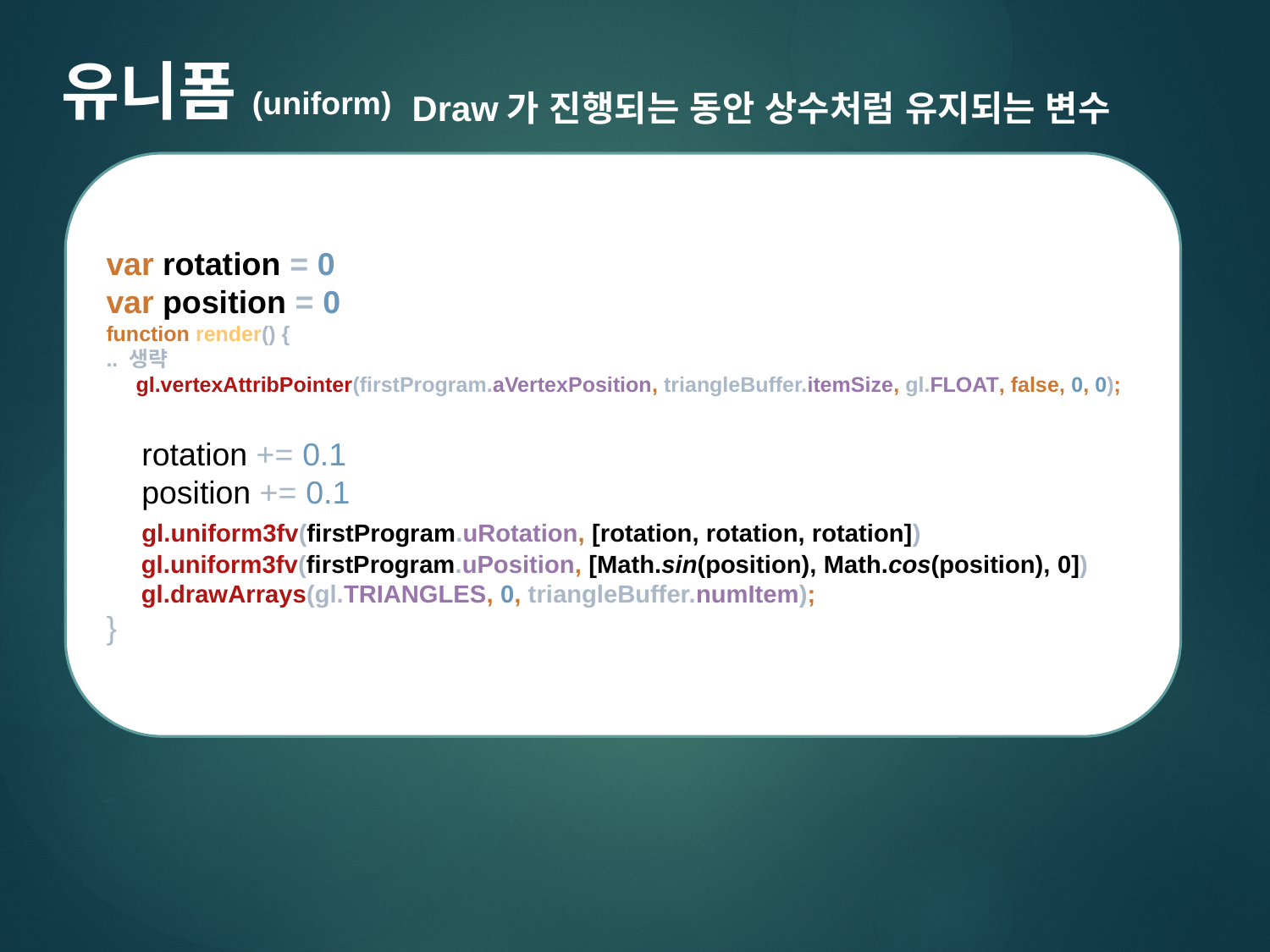

유니폼(uniform)
Draw가 진행되는 동안 상수처럼 유지되는 변수
var rotation = 0
var position = 0
function render() {
.. 생략
     gl.vertexAttribPointer(firstProgram.aVertexPosition, triangleBuffer.itemSize, gl.FLOAT, false, 0, 0);

    rotation += 0.1
    position += 0.1
    gl.uniform3fv(firstProgram.uRotation, [rotation, rotation, rotation])
     gl.uniform3fv(firstProgram.uPosition, [Math.sin(position), Math.cos(position), 0])
     gl.drawArrays(gl.TRIANGLES, 0, triangleBuffer.numItem);
}